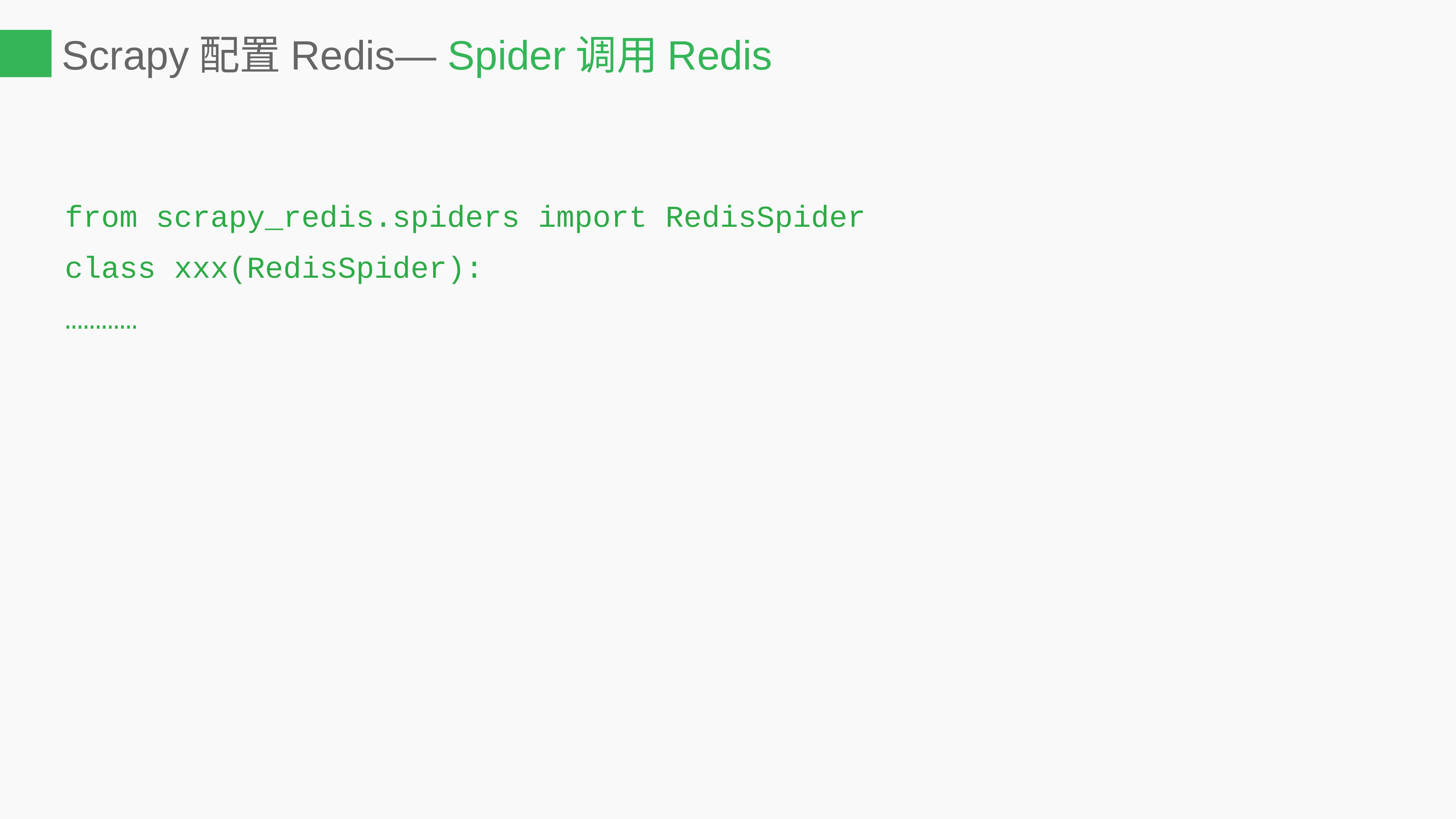

# Scrapy配置Redis— Spider调用Redis
from scrapy_redis.spiders import RedisSpider
class xxx(RedisSpider):
…………